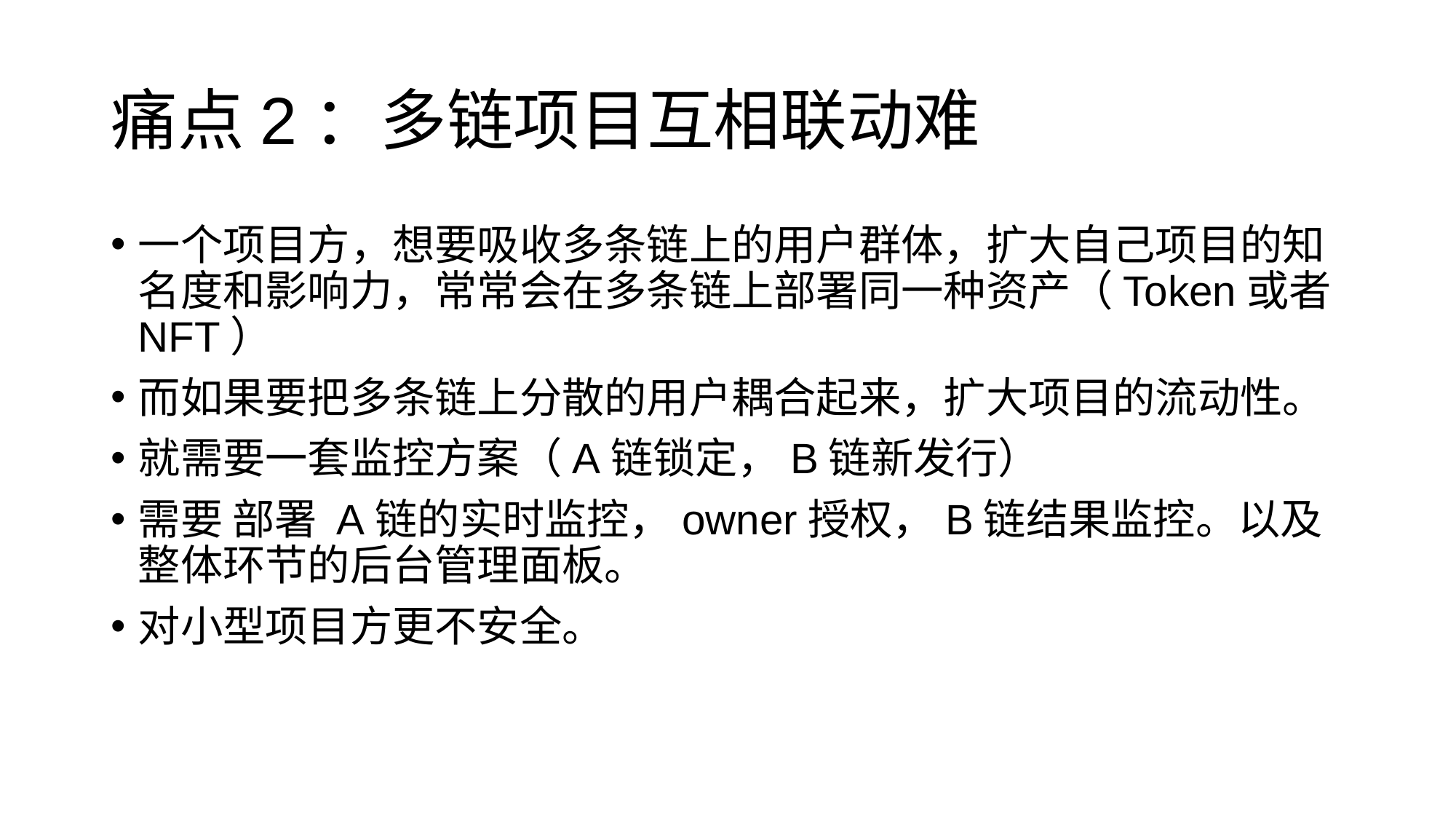

# 痛点2：多链项目互相联动难
一个项目方，想要吸收多条链上的用户群体，扩大自己项目的知名度和影响力，常常会在多条链上部署同一种资产（Token或者NFT）
而如果要把多条链上分散的用户耦合起来，扩大项目的流动性。
就需要一套监控方案（A链锁定，B链新发行）
需要 部署 A链的实时监控，owner授权，B链结果监控。以及整体环节的后台管理面板。
对小型项目方更不安全。